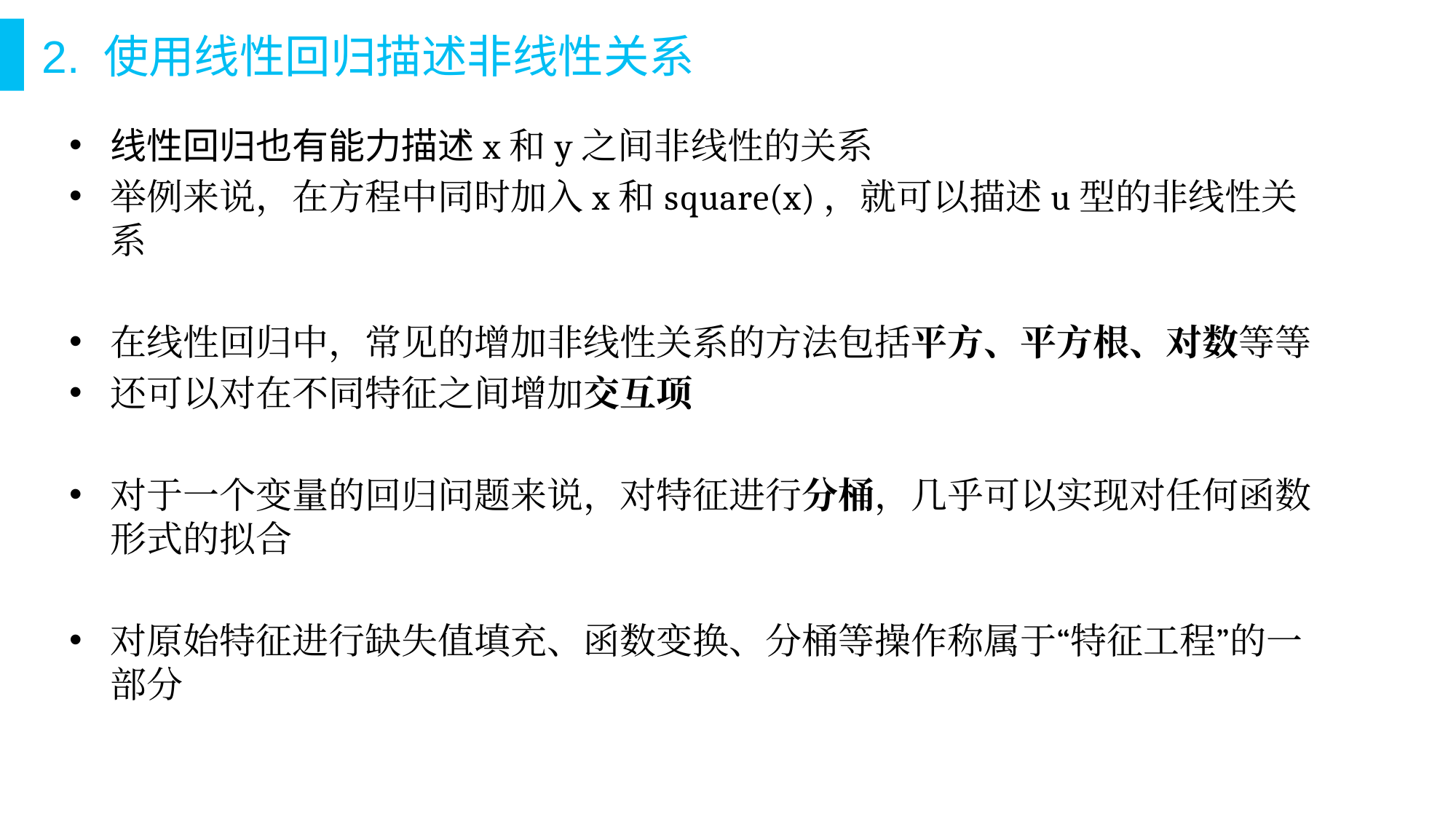

# 2. 使用线性回归描述非线性关系
线性回归也有能力描述x和y之间非线性的关系
举例来说，在方程中同时加入x和square(x)，就可以描述u型的非线性关系

在线性回归中，常见的增加非线性关系的方法包括平方、平方根、对数等等
还可以对在不同特征之间增加交互项

对于一个变量的回归问题来说，对特征进行分桶，几乎可以实现对任何函数形式的拟合

对原始特征进行缺失值填充、函数变换、分桶等操作称属于“特征工程”的一部分